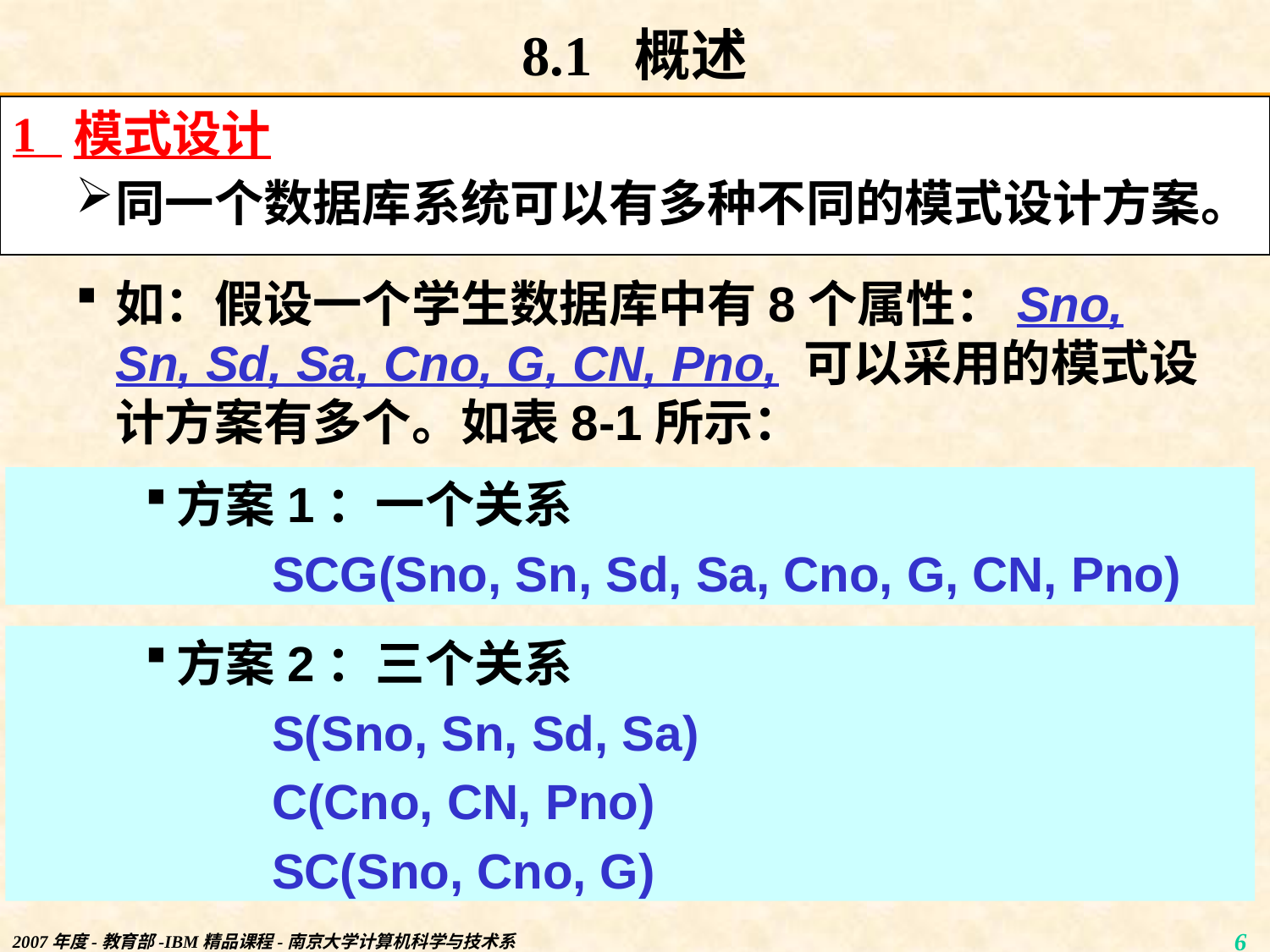

# 8.1  概述
1  模式设计
同一个数据库系统可以有多种不同的模式设计方案。
如：假设一个学生数据库中有8个属性：Sno, Sn, Sd, Sa, Cno, G, CN, Pno, 可以采用的模式设计方案有多个。如表8-1所示：
方案1：一个关系
SCG(Sno, Sn, Sd, Sa, Cno, G, CN, Pno)
方案2：三个关系
S(Sno, Sn, Sd, Sa)
C(Cno, CN, Pno)
SC(Sno, Cno, G)
6
2007年度-教育部-IBM精品课程-南京大学计算机科学与技术系